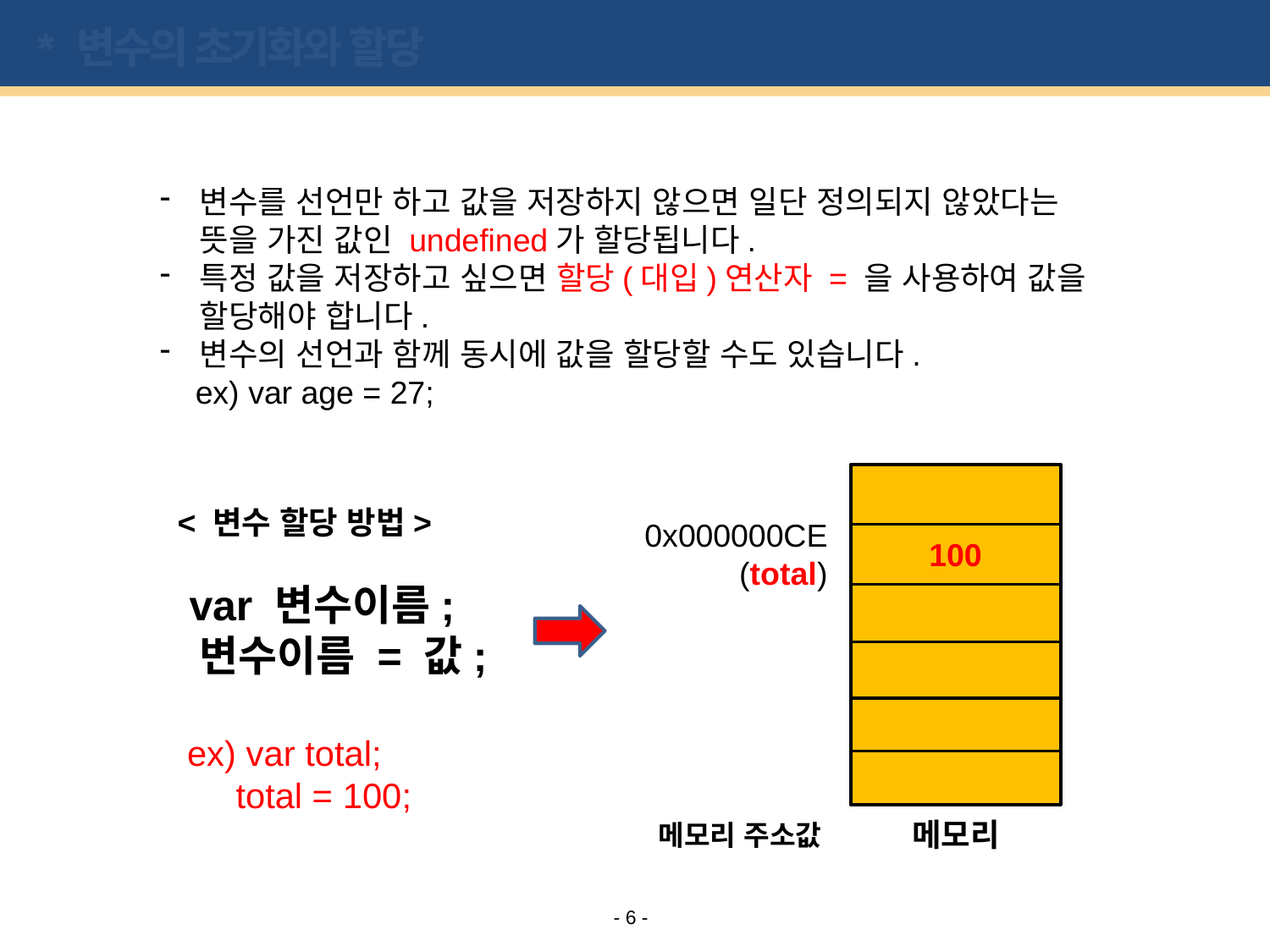

# * 변수의 초기화와 할당
변수를 선언만 하고 값을 저장하지 않으면 일단 정의되지 않았다는 뜻을 가진 값인 undefined가 할당됩니다.
특정 값을 저장하고 싶으면 할당(대입)연산자 = 을 사용하여 값을 할당해야 합니다.
변수의 선언과 함께 동시에 값을 할당할 수도 있습니다.
    ex) var age = 27;

< 변수 할당 방법>

 var 변수이름;
 변수이름 = 값;

 ex) var total;
      total = 100;
0x000000CE
(total)
100

메모리
메모리 주소값